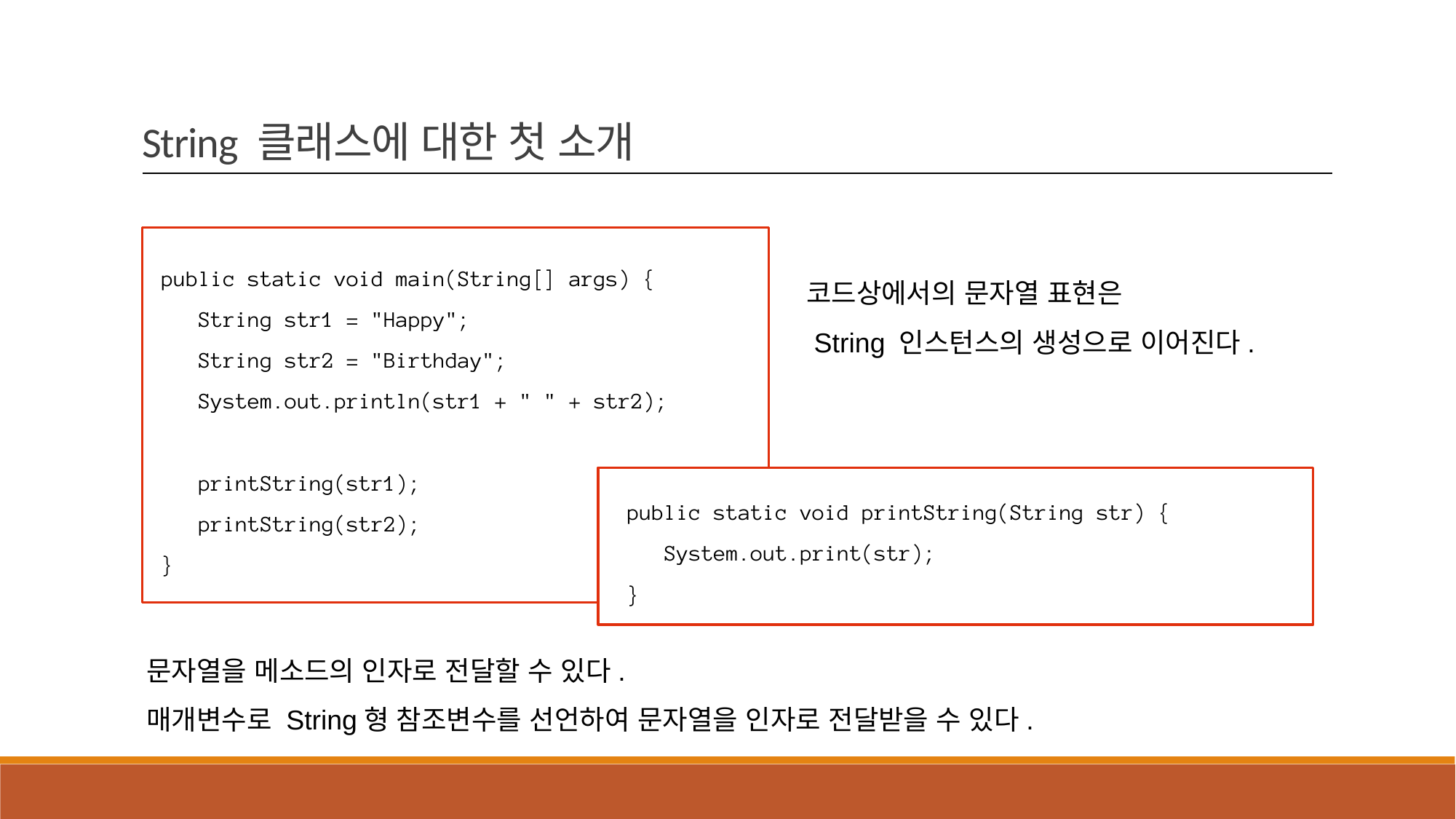

String 클래스에 대한 첫 소개

public static void main(String[] args) {
   String str1 = "Happy";
   String str2 = "Birthday";
   System.out.println(str1 + " " + str2);

   printString(str1);
   printString(str2);
}
코드상에서의 문자열 표현은
 String 인스턴스의 생성으로 이어진다.

public static void printString(String str) {
   System.out.print(str);
}
문자열을 메소드의 인자로 전달할 수 있다.
매개변수로 String형 참조변수를 선언하여 문자열을 인자로 전달받을 수 있다.